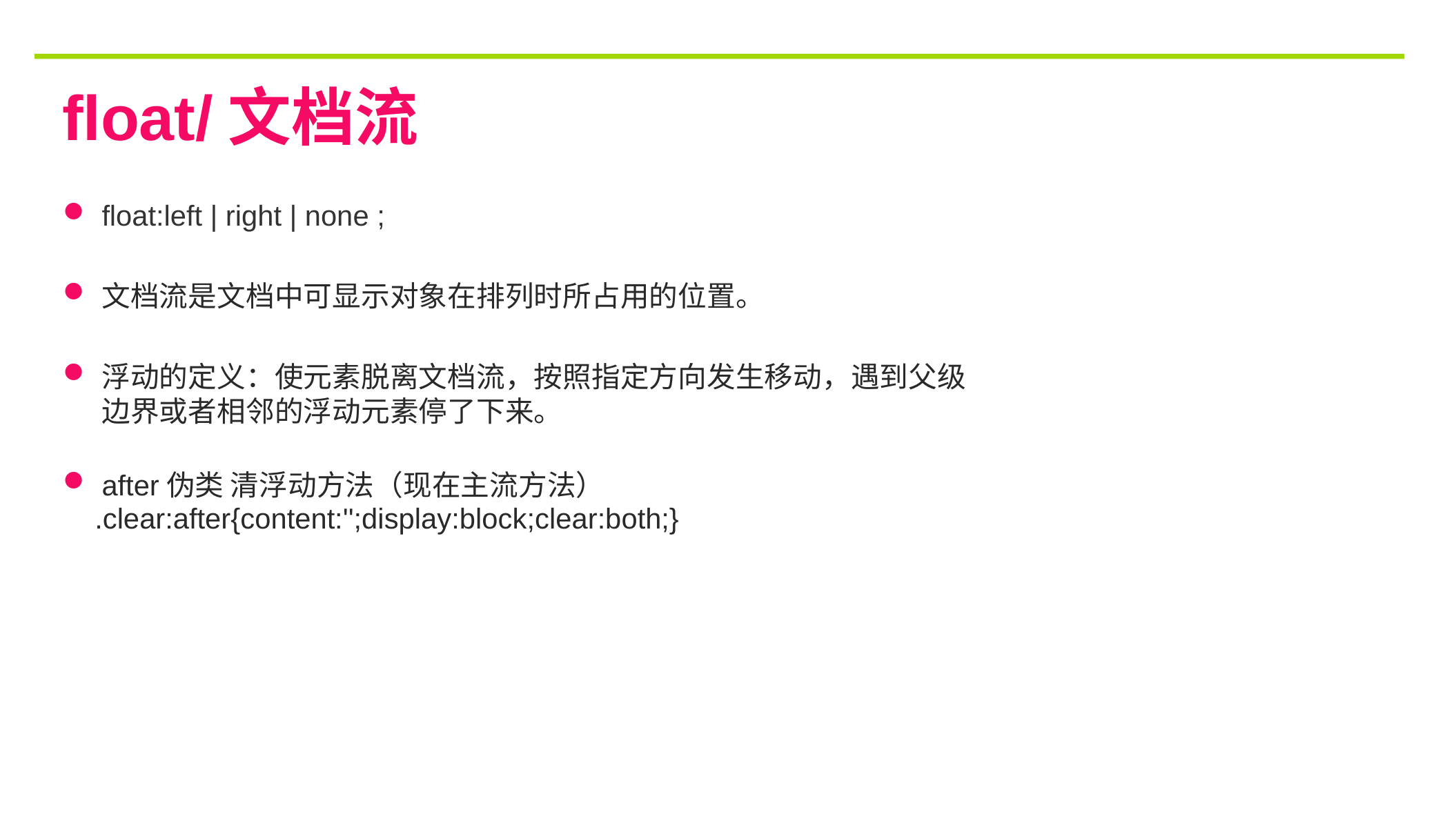

float/文档流

float:left | right | none ;

文档流是文档中可显示对象在排列时所占用的位置。

浮动的定义：使元素脱离文档流，按照指定方向发生移动，遇到父级边界或者相邻的浮动元素停了下来。

after伪类 清浮动方法（现在主流方法）
    .clear:after{content:'';display:block;clear:both;}